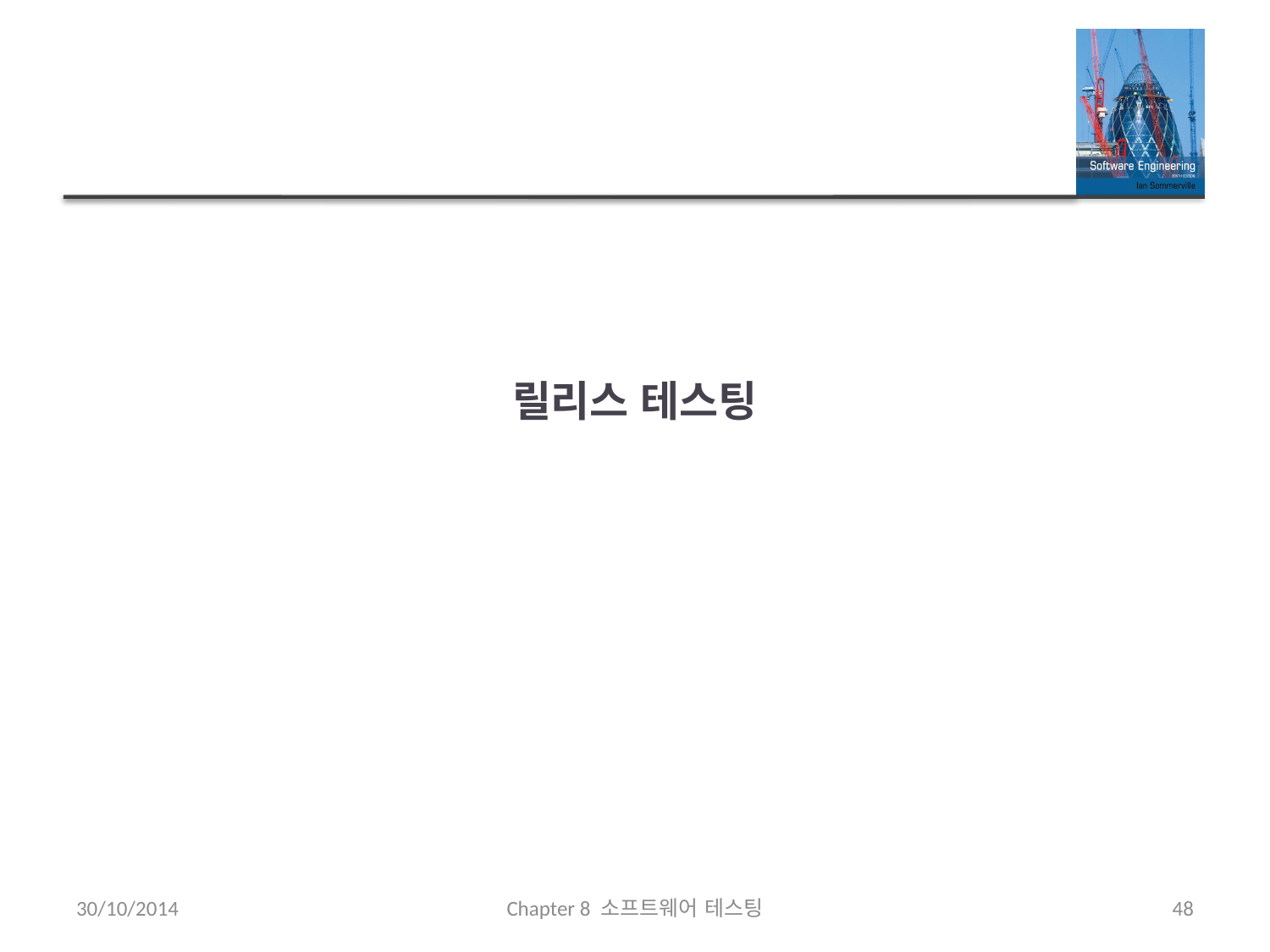

# 릴리스 테스팅
30/10/2014
Chapter 8 소프트웨어 테스팅
48